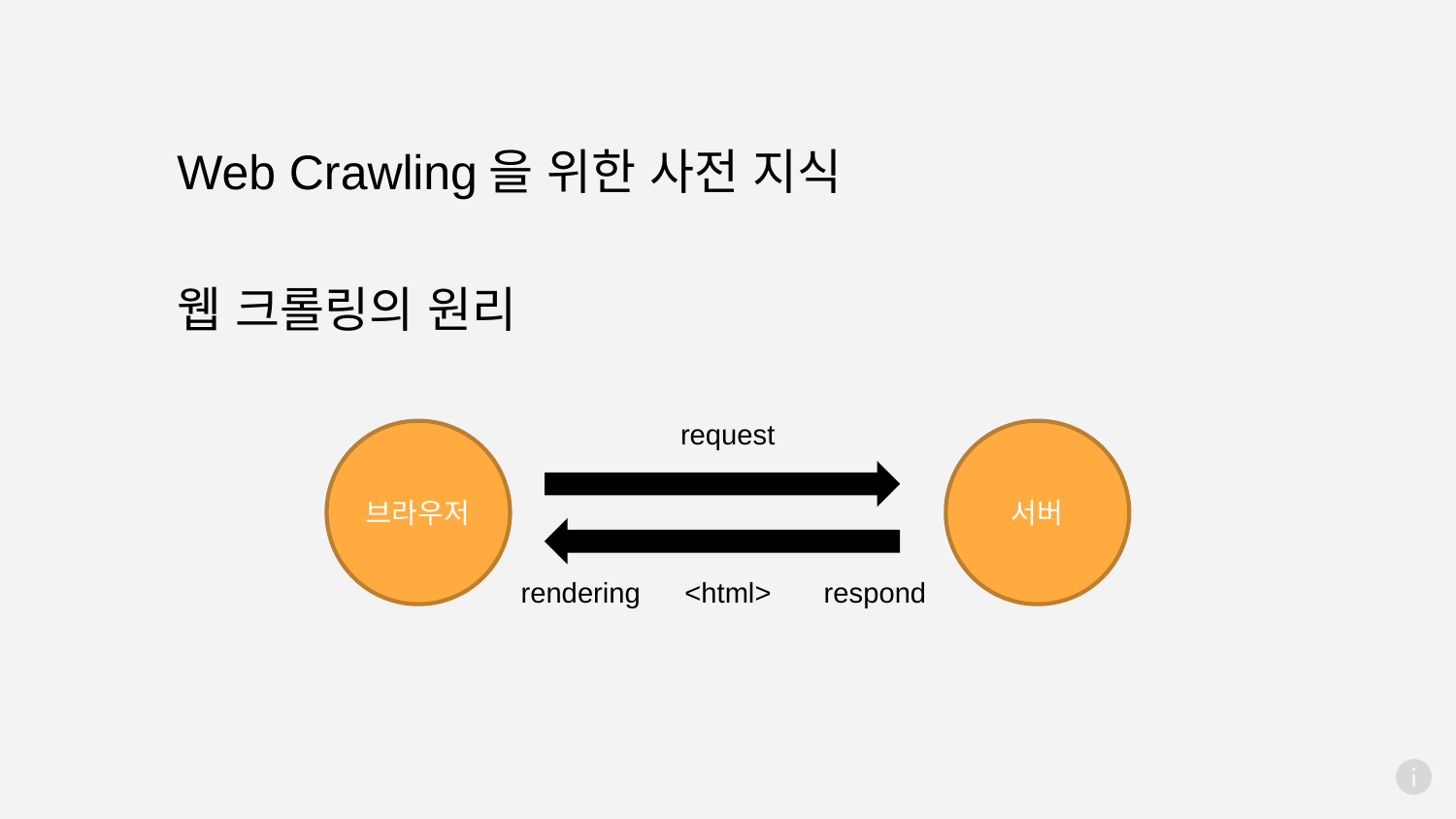

Web Crawling을 위한 사전 지식
웹 크롤링의 원리
request
브라우저
서버

rendering
<html>
respond